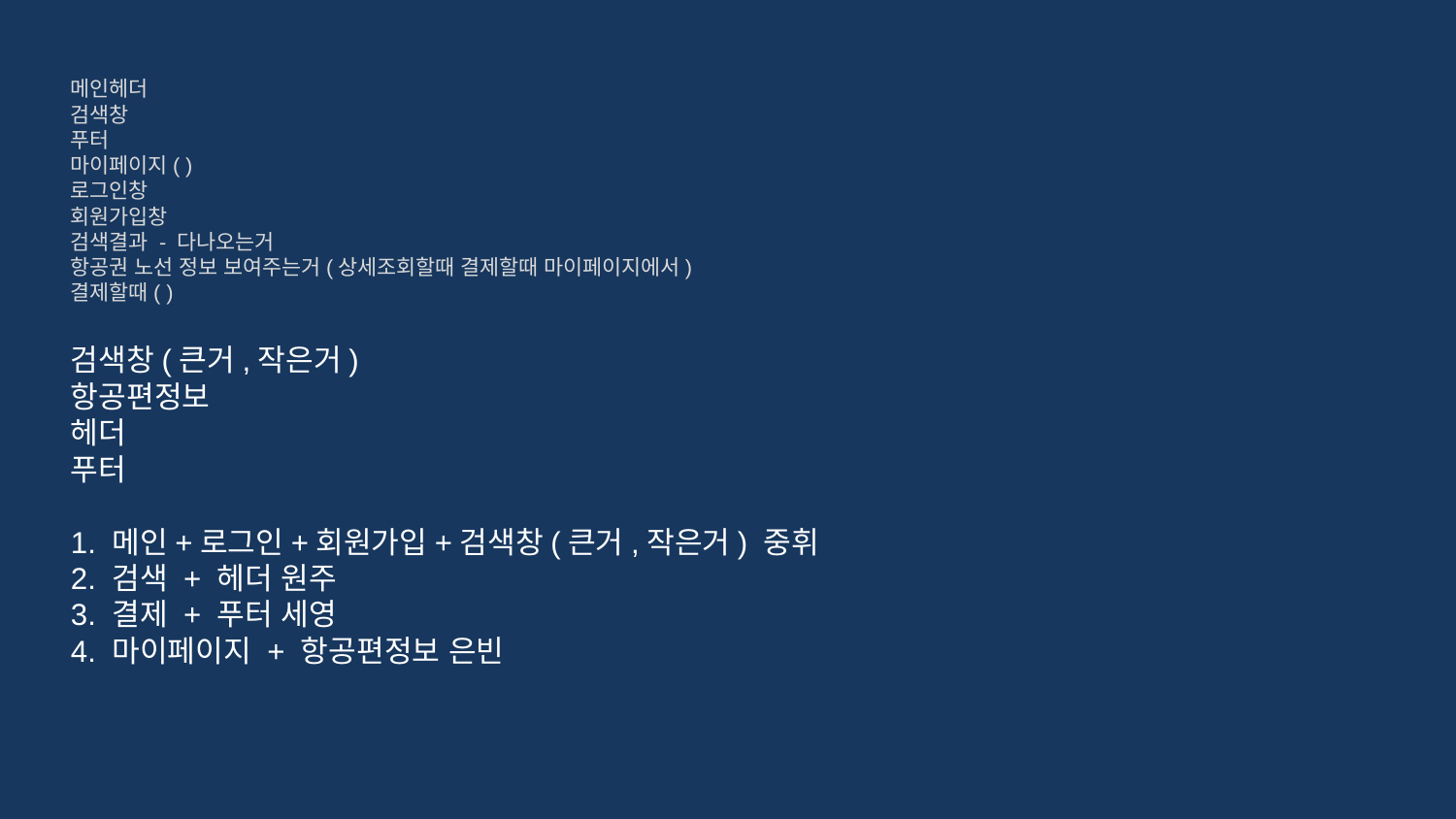

메인헤더
검색창
푸터
마이페이지( )
로그인창
회원가입창
검색결과 - 다나오는거
항공권 노선 정보 보여주는거(상세조회할때 결제할때 마이페이지에서)
결제할때( )

검색창(큰거,작은거)
항공편정보
헤더
푸터

1. 메인+로그인+회원가입+검색창(큰거,작은거) 중휘
2. 검색 + 헤더 원주
3. 결제 + 푸터 세영
4. 마이페이지 + 항공편정보 은빈